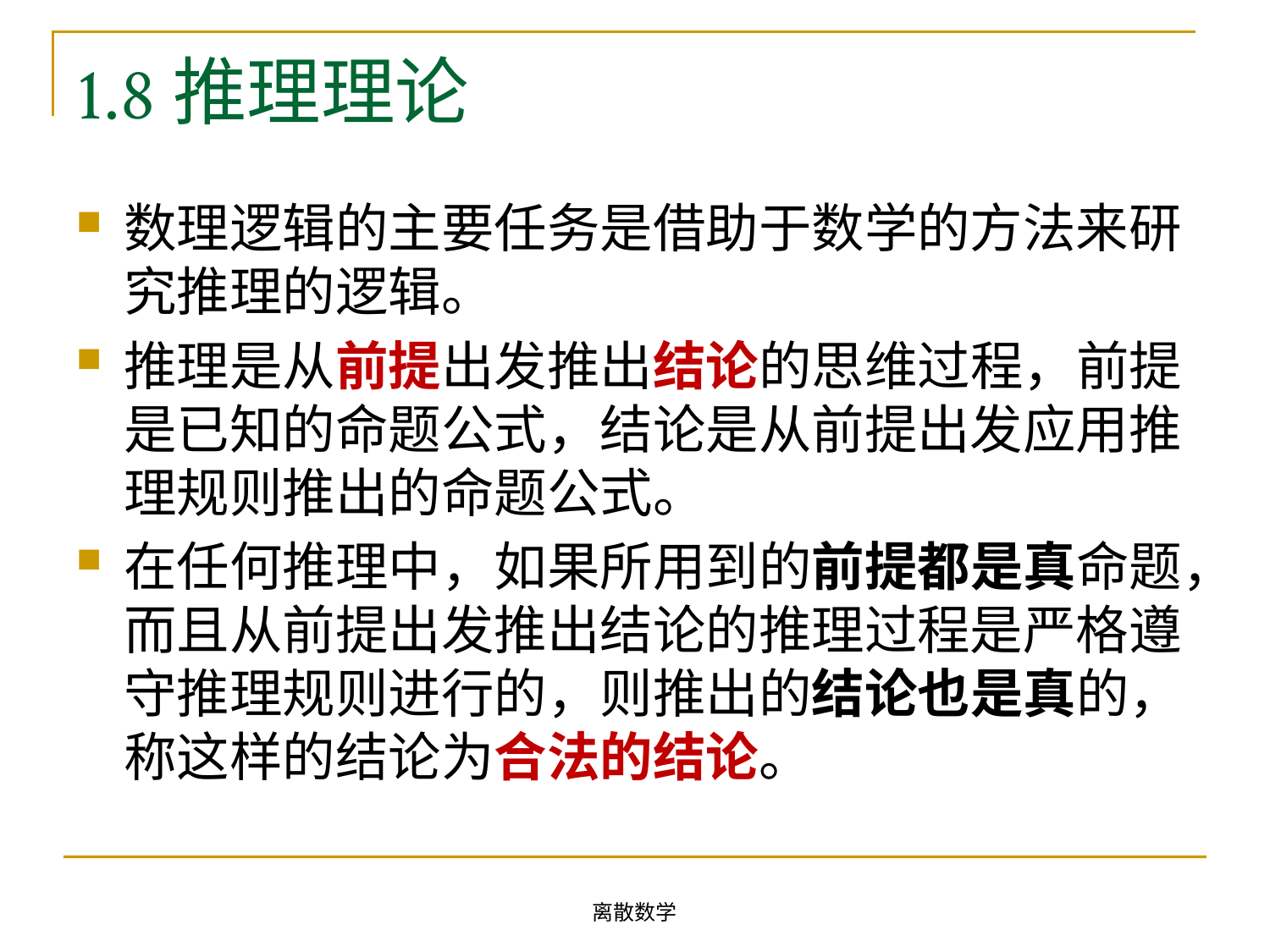

# 1.8推理理论
数理逻辑的主要任务是借助于数学的方法来研究推理的逻辑。
推理是从前提出发推出结论的思维过程，前提是已知的命题公式，结论是从前提出发应用推理规则推出的命题公式。
在任何推理中，如果所用到的前提都是真命题，而且从前提出发推出结论的推理过程是严格遵守推理规则进行的，则推出的结论也是真的，称这样的结论为合法的结论。

1
离散数学